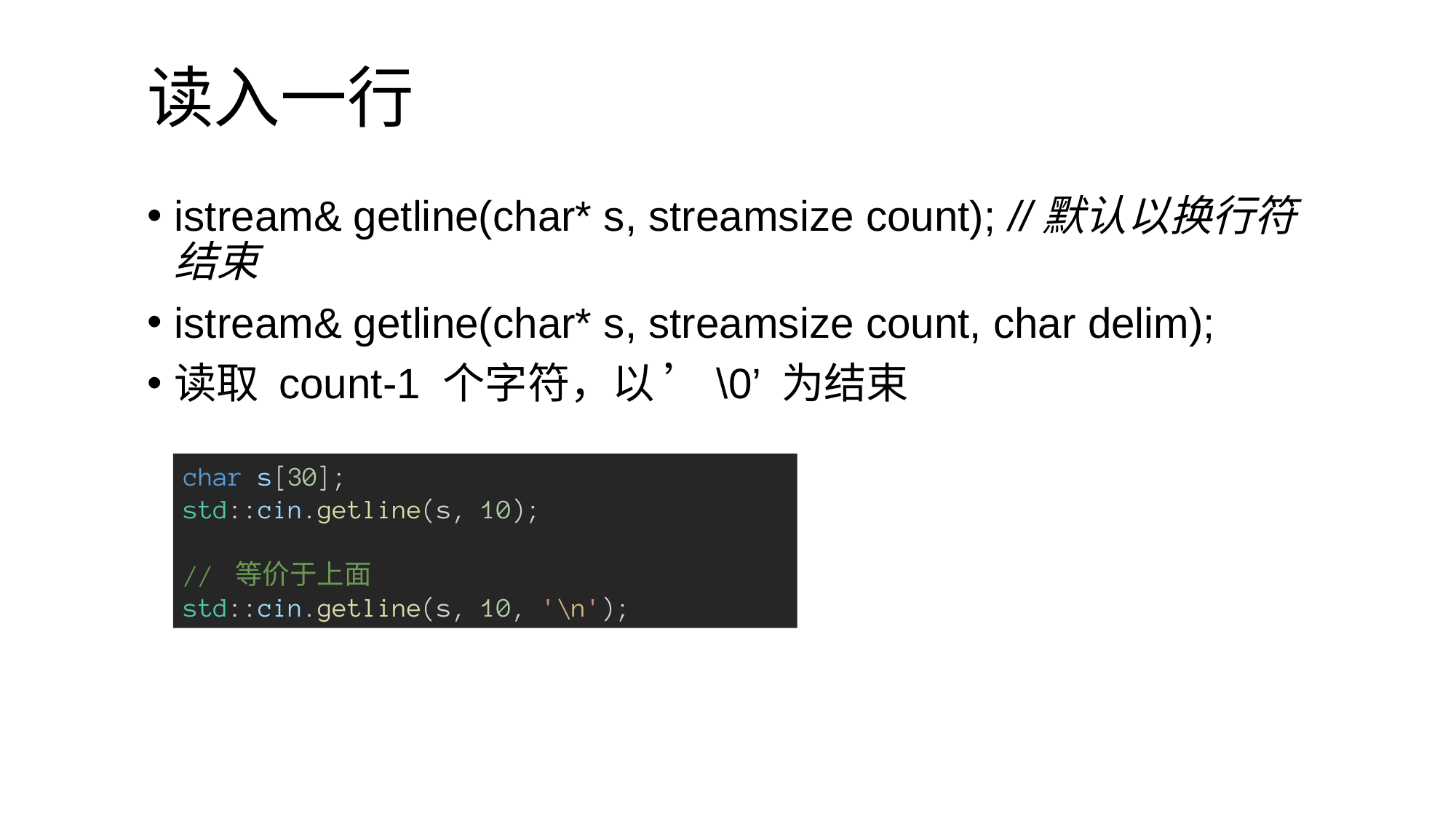

# 读入一行
istream& getline(char* s, streamsize count); //默认以换行符结束
istream& getline(char* s, streamsize count, char delim);
读取 count-1 个字符，以 ’\0’ 为结束

char s[30];
std::cin.getline(s, 10);

// 等价于上面
std::cin.getline(s, 10, '\n');